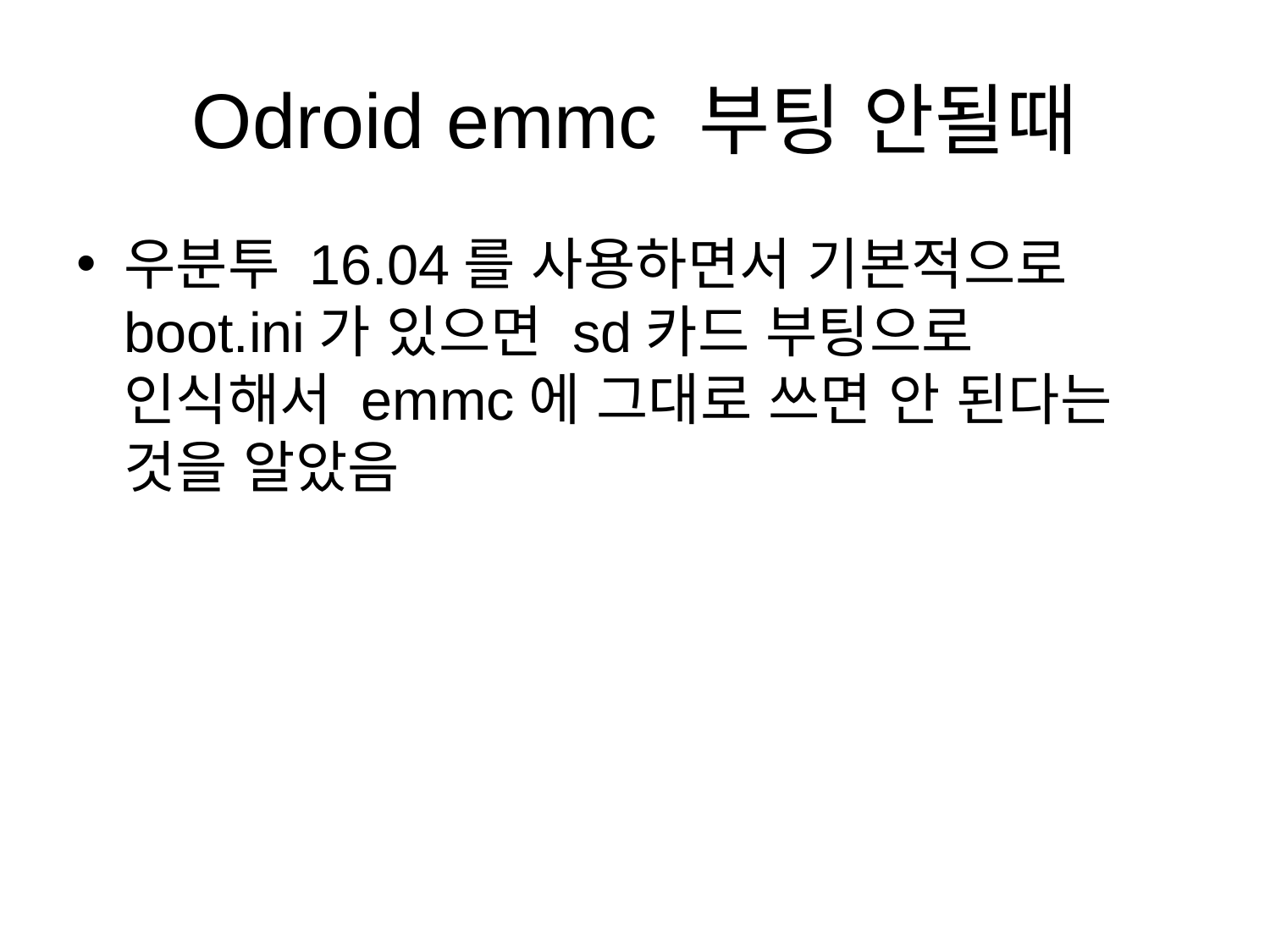

# Odroid emmc 부팅 안될때
우분투 16.04를 사용하면서 기본적으로 boot.ini가 있으면 sd카드 부팅으로 인식해서 emmc에 그대로 쓰면 안 된다는 것을 알았음